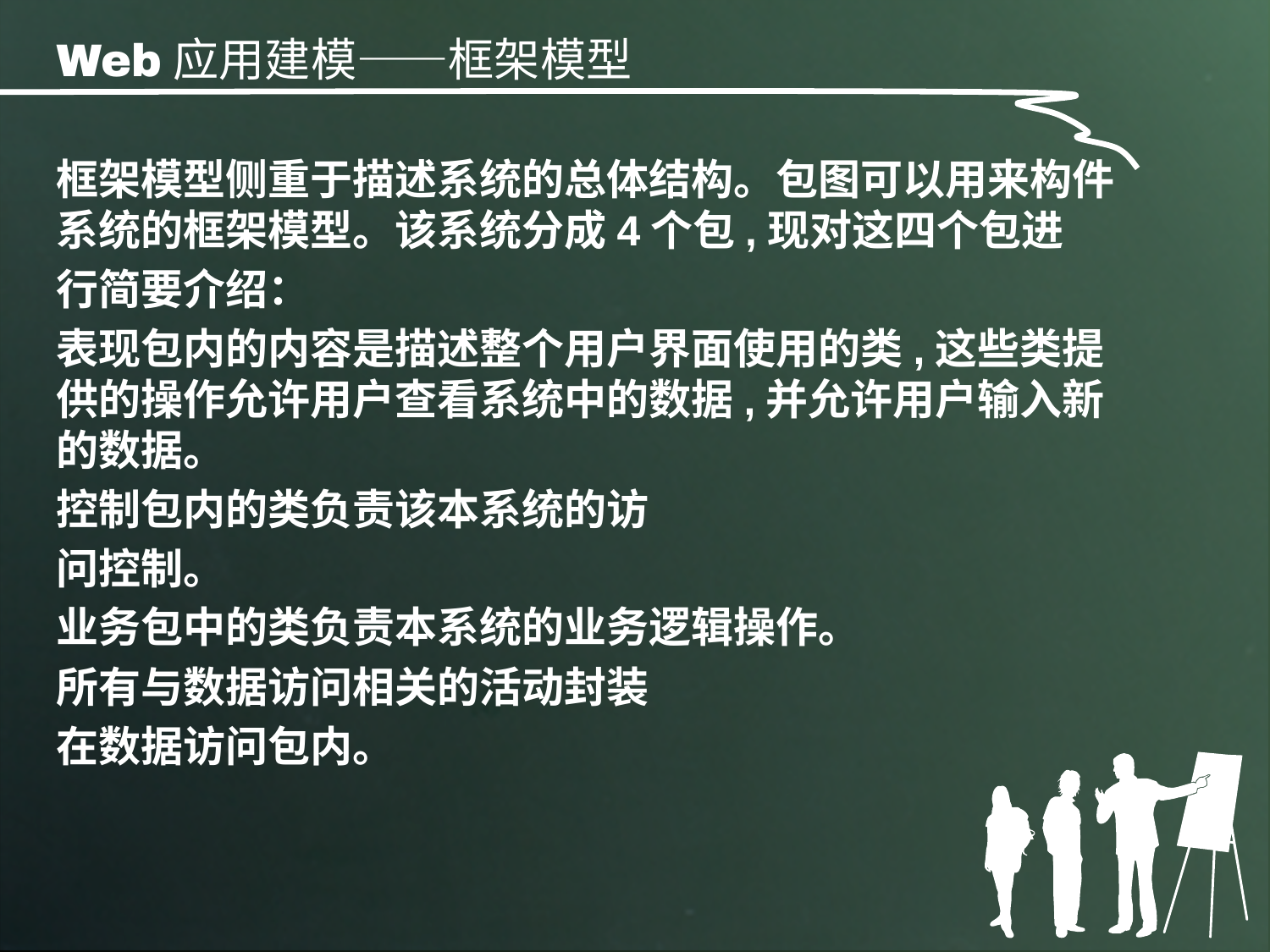

# Web应用建模——框架模型

框架模型侧重于描述系统的总体结构。包图可以用来构件系统的框架模型。该系统分成4个包,现对这四个包进
行简要介绍：
表现包内的内容是描述整个用户界面使用的类,这些类提供的操作允许用户查看系统中的数据,并允许用户输入新的数据。
控制包内的类负责该本系统的访
问控制。
业务包中的类负责本系统的业务逻辑操作。
所有与数据访问相关的活动封装
在数据访问包内。